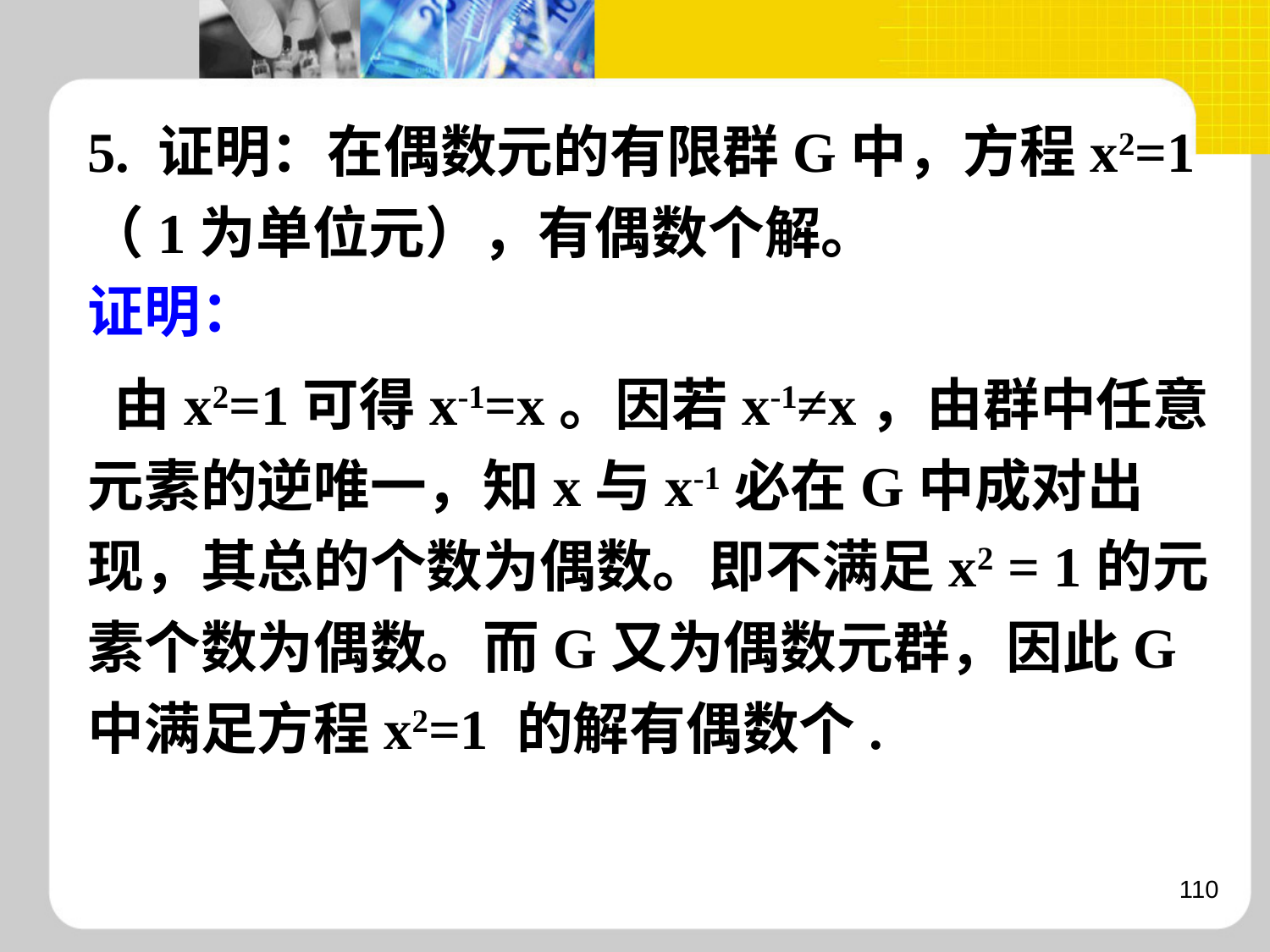

5. 证明：在偶数元的有限群G中，方程x2=1 （1为单位元），有偶数个解。
证明：
 由x2=1可得x-1=x。因若x-1≠x，由群中任意元素的逆唯一，知x与x-1必在G中成对出现，其总的个数为偶数。即不满足x2 = 1的元素个数为偶数。而G又为偶数元群，因此G中满足方程x2=1 的解有偶数个.
110